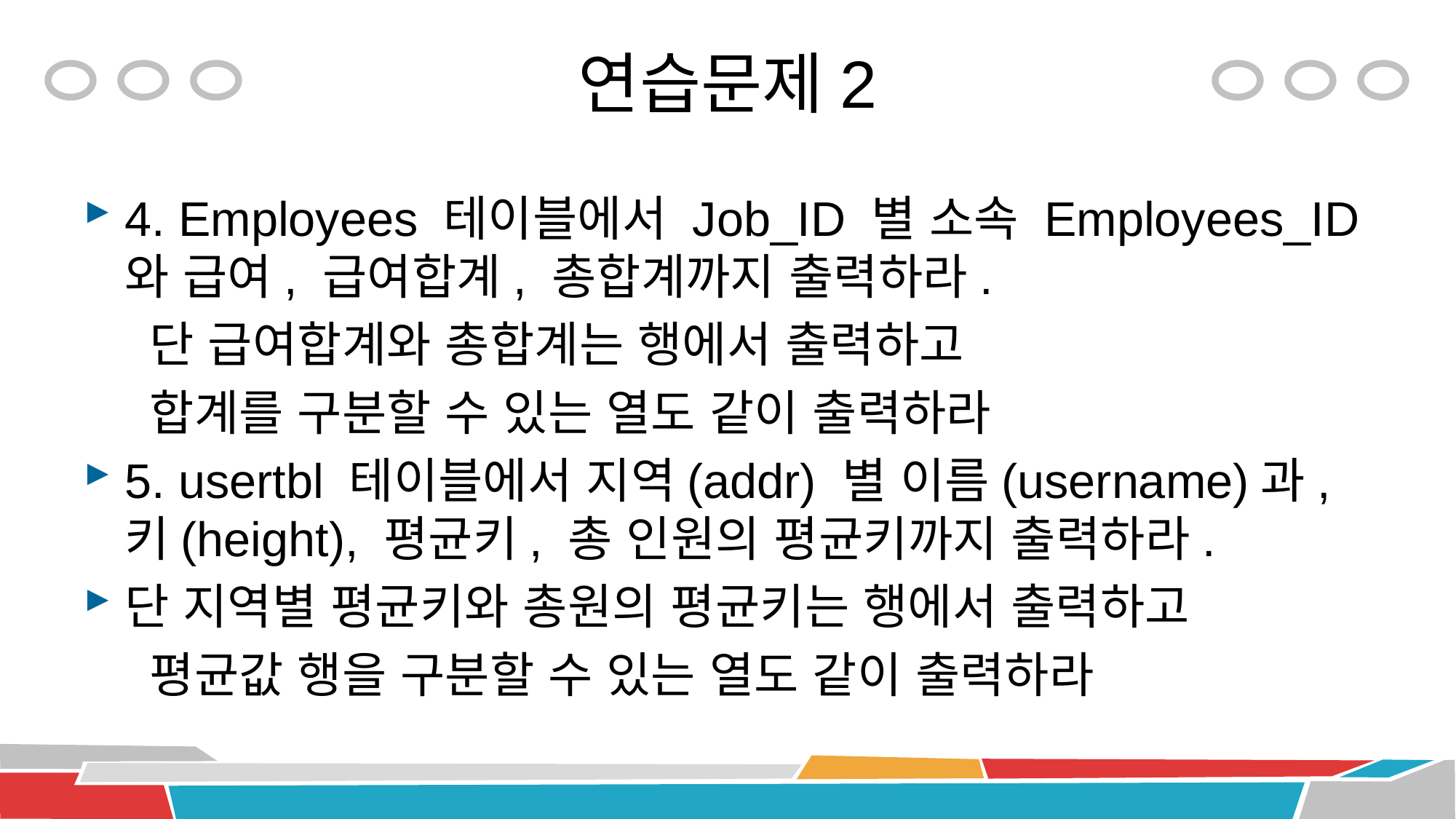

# 연습문제2
4. Employees 테이블에서 Job_ID 별 소속 Employees_ID와 급여, 급여합계, 총합계까지 출력하라.
    단 급여합계와 총합계는 행에서 출력하고
    합계를 구분할 수 있는 열도 같이 출력하라
5. usertbl 테이블에서 지역(addr) 별 이름(username)과, 키(height), 평균키, 총 인원의 평균키까지 출력하라.
단 지역별 평균키와 총원의 평균키는 행에서 출력하고
    평균값 행을 구분할 수 있는 열도 같이 출력하라